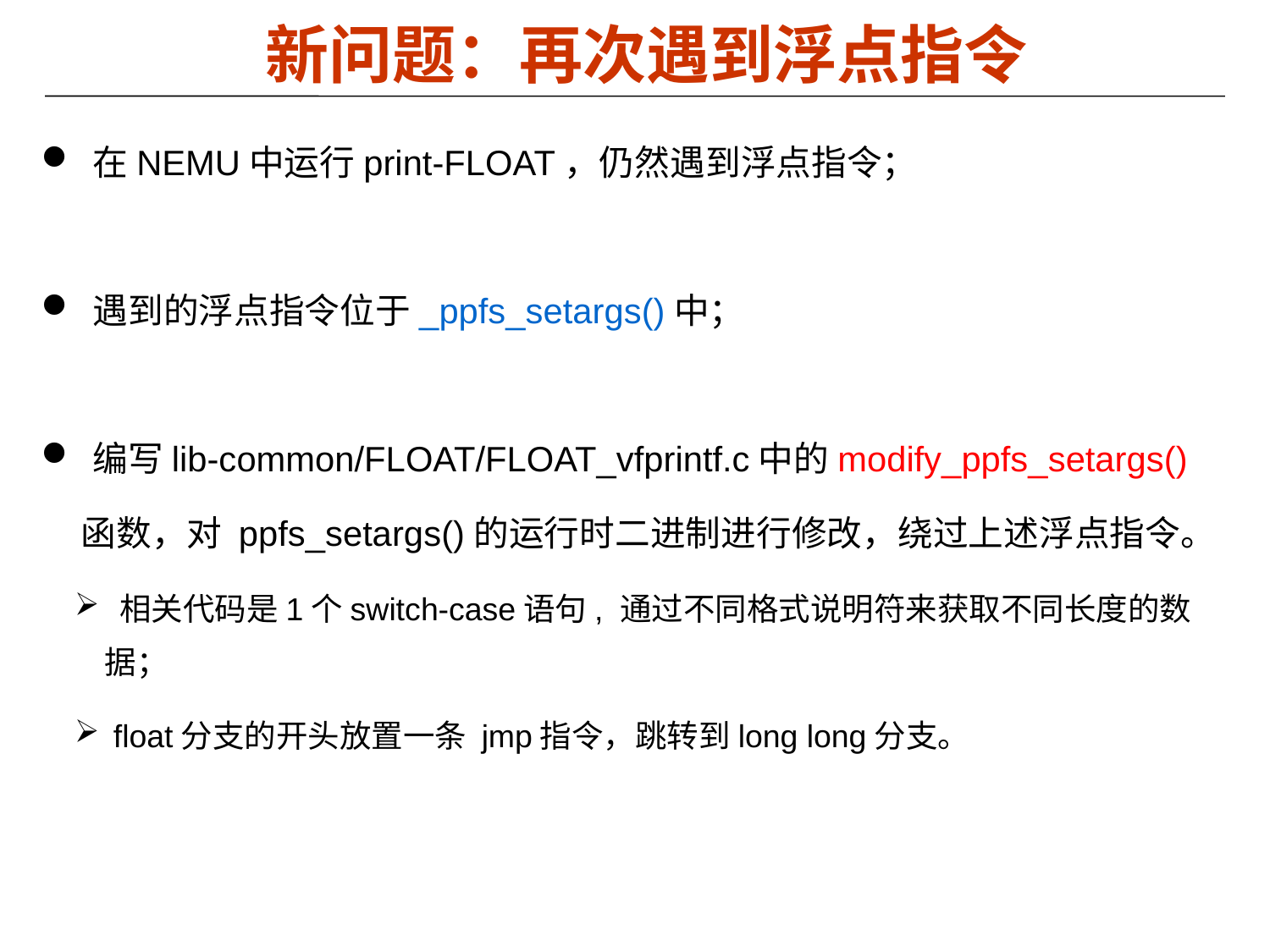

# 新问题：再次遇到浮点指令
 在NEMU中运行print-FLOAT，仍然遇到浮点指令；

 遇到的浮点指令位于_ppfs_setargs()中；

 编写lib-common/FLOAT/FLOAT_vfprintf.c中的modify_ppfs_setargs()
    函数，对 ppfs_setargs()的运行时二进制进行修改，绕过上述浮点指令。
 相关代码是1个switch-case语句, 通过不同格式说明符来获取不同长度的数据；
 float分支的开头放置一条 jmp指令，跳转到long long分支。